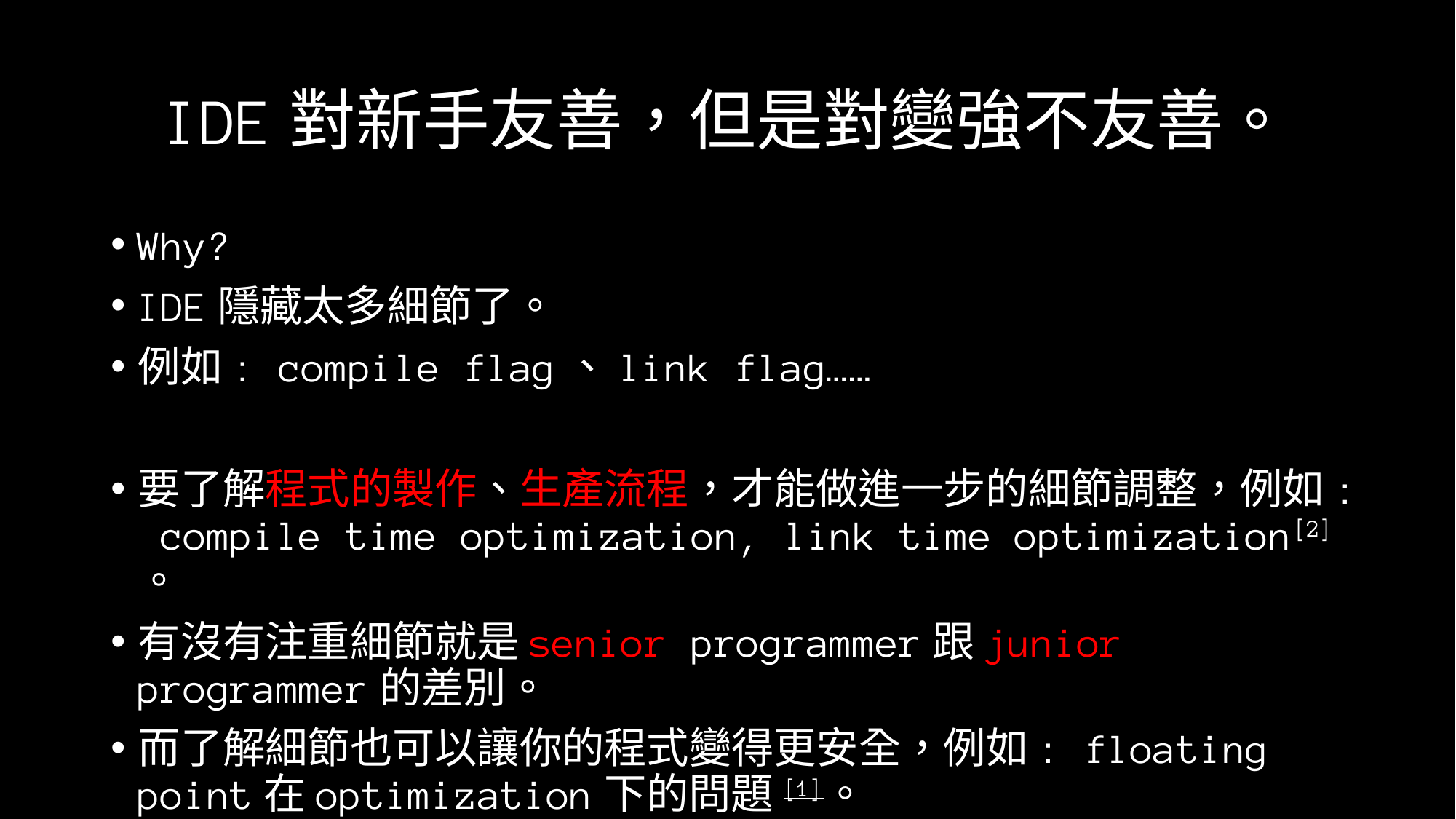

# IDE對新手友善，但是對變強不友善。
Why?
IDE隱藏太多細節了。
例如: compile flag、link flag……

要了解程式的製作、生產流程，才能做進一步的細節調整，例如: compile time optimization, link time optimization[2]。
有沒有注重細節就是senior programmer跟junior programmer的差別。
而了解細節也可以讓你的程式變得更安全，例如: floating point在optimization下的問題[1]。